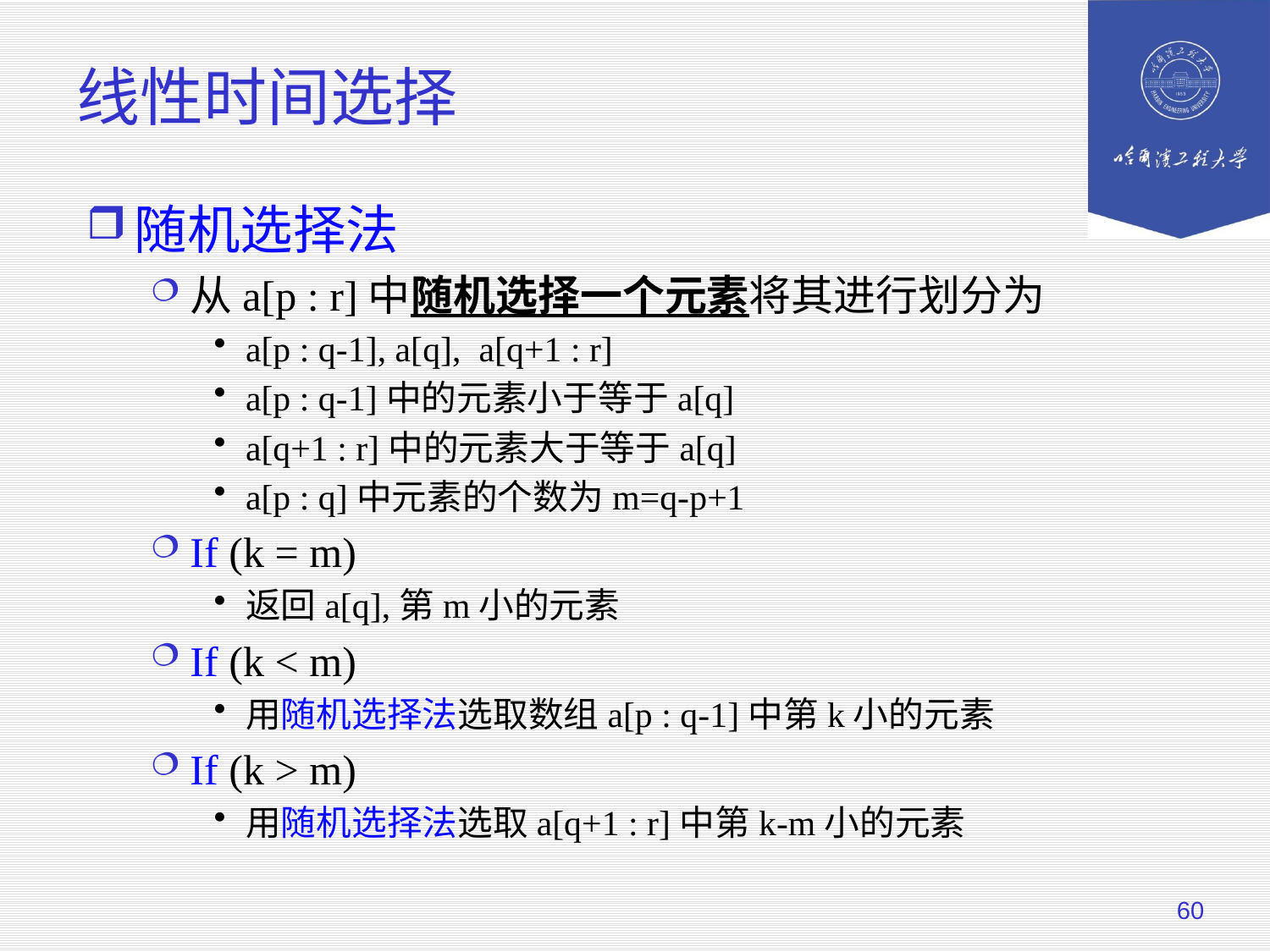

# 线性时间选择
随机选择法
从a[p : r]中随机选择一个元素将其进行划分为
a[p : q-1], a[q],  a[q+1 : r]
a[p : q-1]中的元素小于等于a[q]
a[q+1 : r]中的元素大于等于a[q]
a[p : q]中元素的个数为m=q-p+1
If (k = m)
返回a[q],第m小的元素
If (k < m)
用随机选择法选取数组a[p : q-1]中第k小的元素
If (k > m)
用随机选择法选取a[q+1 : r]中第k-m小的元素

60